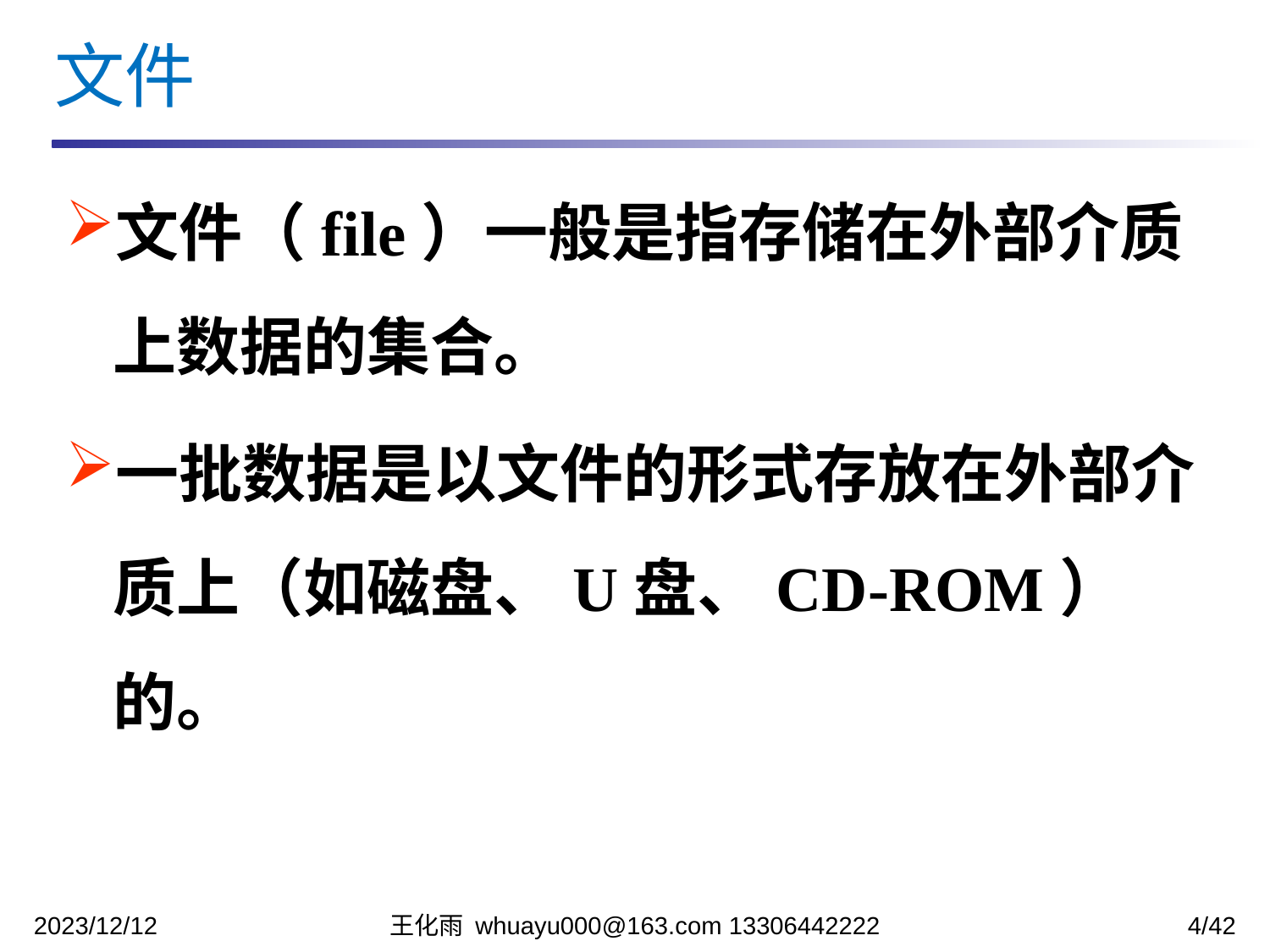

文件
文件（file）一般是指存储在外部介质上数据的集合。
一批数据是以文件的形式存放在外部介质上（如磁盘、U盘、CD-ROM）的。
2023/12/12
王化雨 whuayu000@163.com 13306442222
4/42